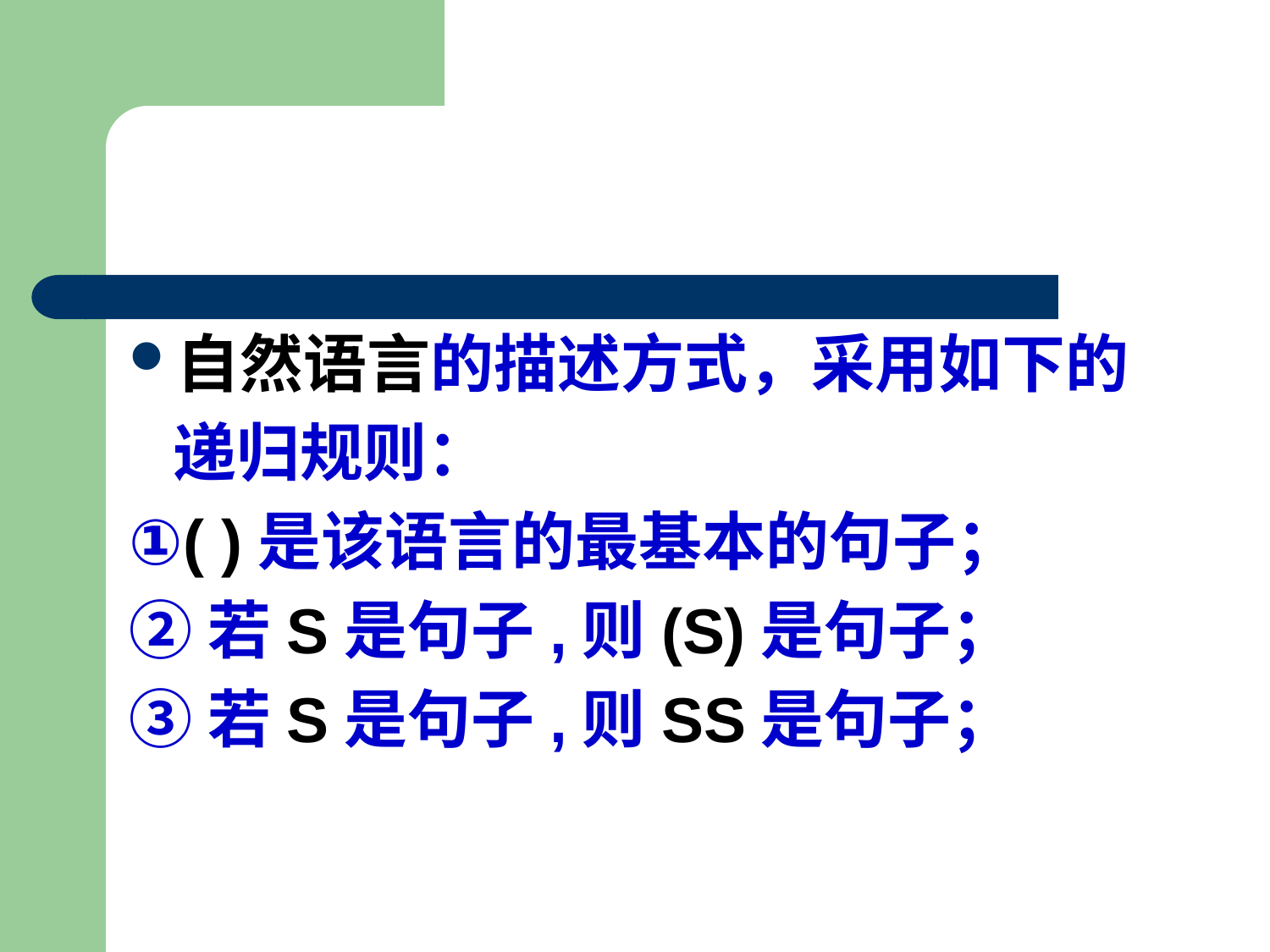

#
自然语言的描述方式，采用如下的
  递归规则：
①( )是该语言的最基本的句子；
②若S是句子,则(S)是句子；
③若S是句子,则SS是句子；